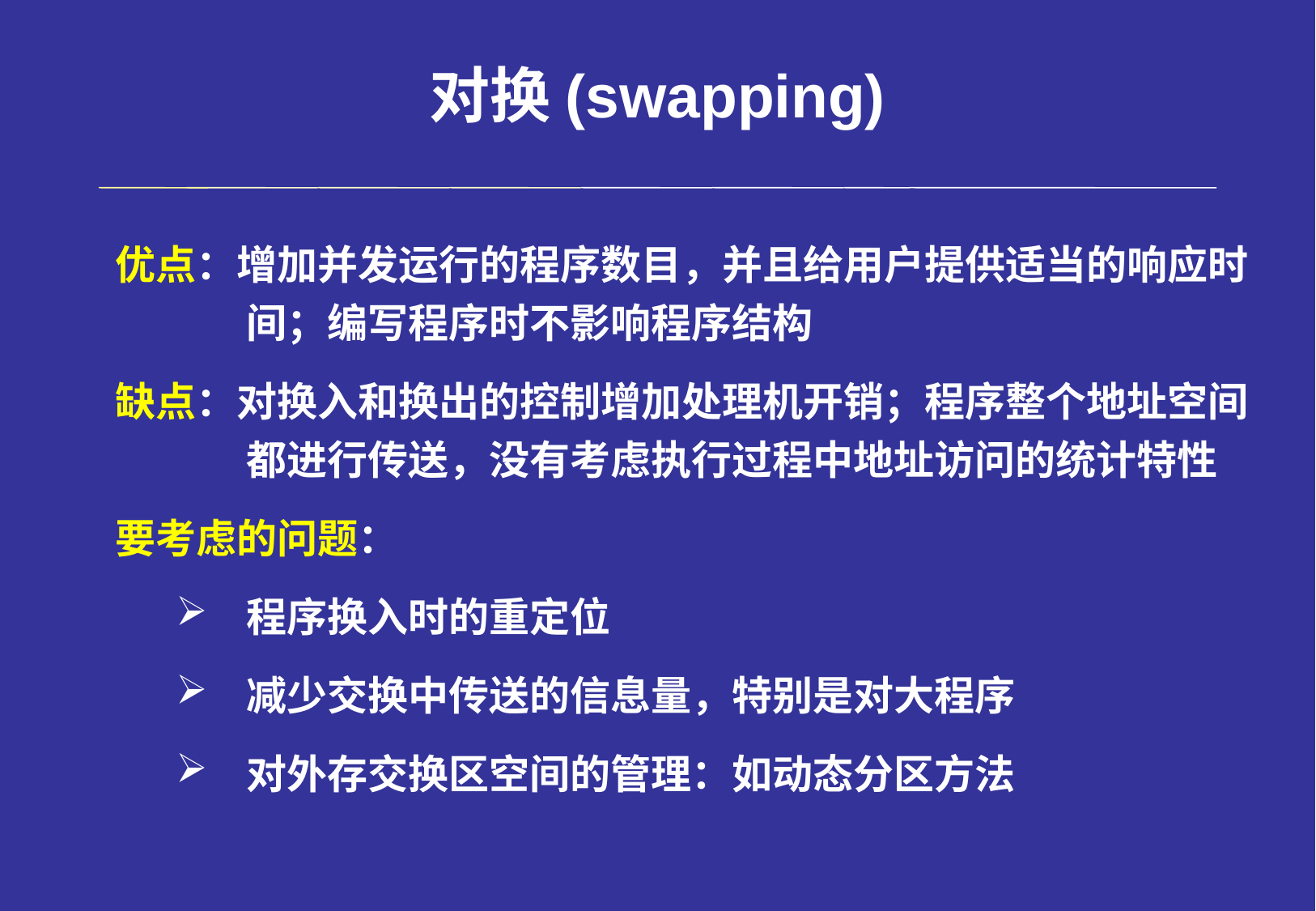

# 对换(swapping)
优点：增加并发运行的程序数目，并且给用户提供适当的响应时间；编写程序时不影响程序结构
缺点：对换入和换出的控制增加处理机开销；程序整个地址空间都进行传送，没有考虑执行过程中地址访问的统计特性
要考虑的问题：
程序换入时的重定位
减少交换中传送的信息量，特别是对大程序
对外存交换区空间的管理：如动态分区方法